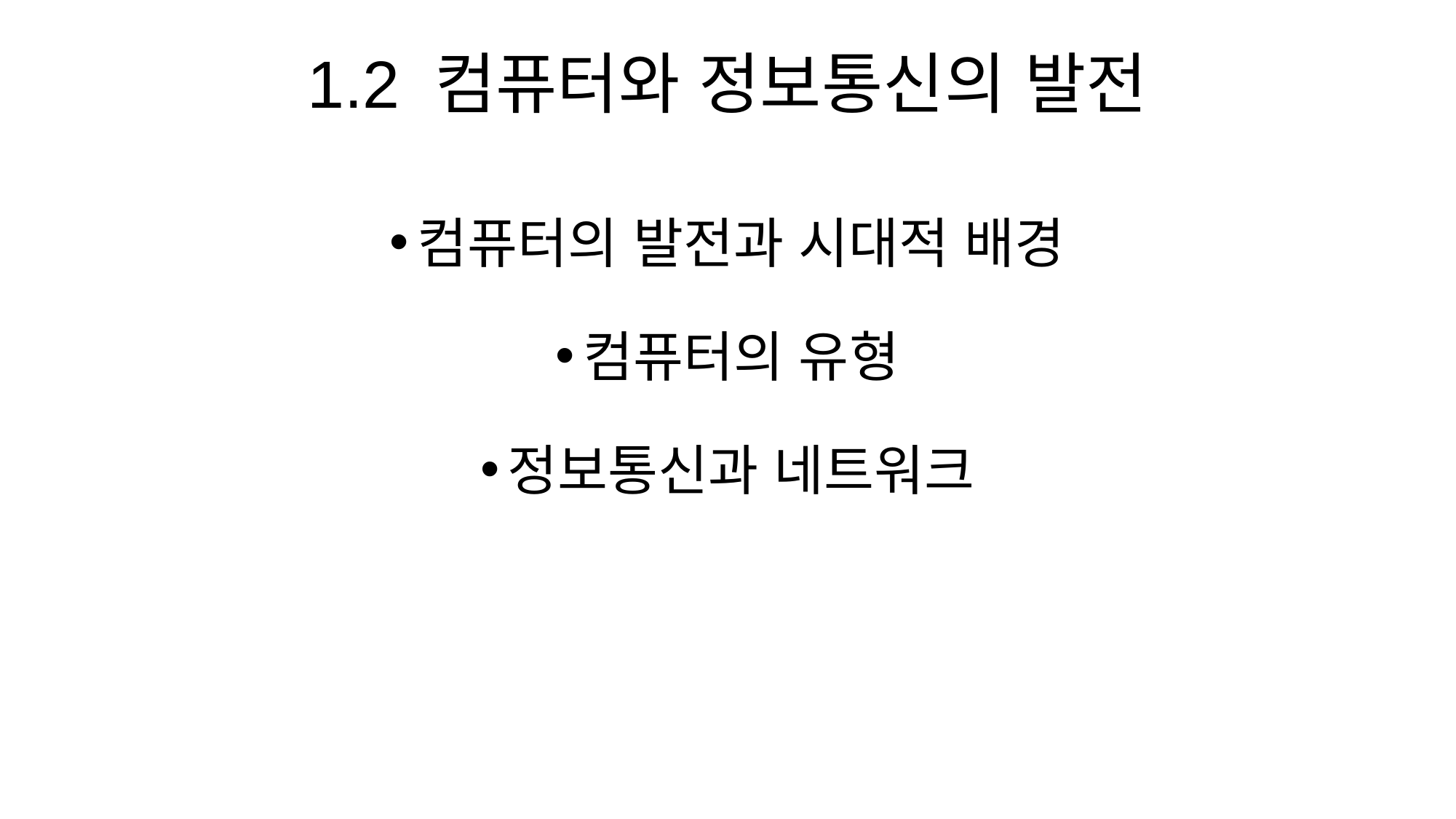

# 1.2 컴퓨터와 정보통신의 발전
컴퓨터의 발전과 시대적 배경
컴퓨터의 유형
정보통신과 네트워크